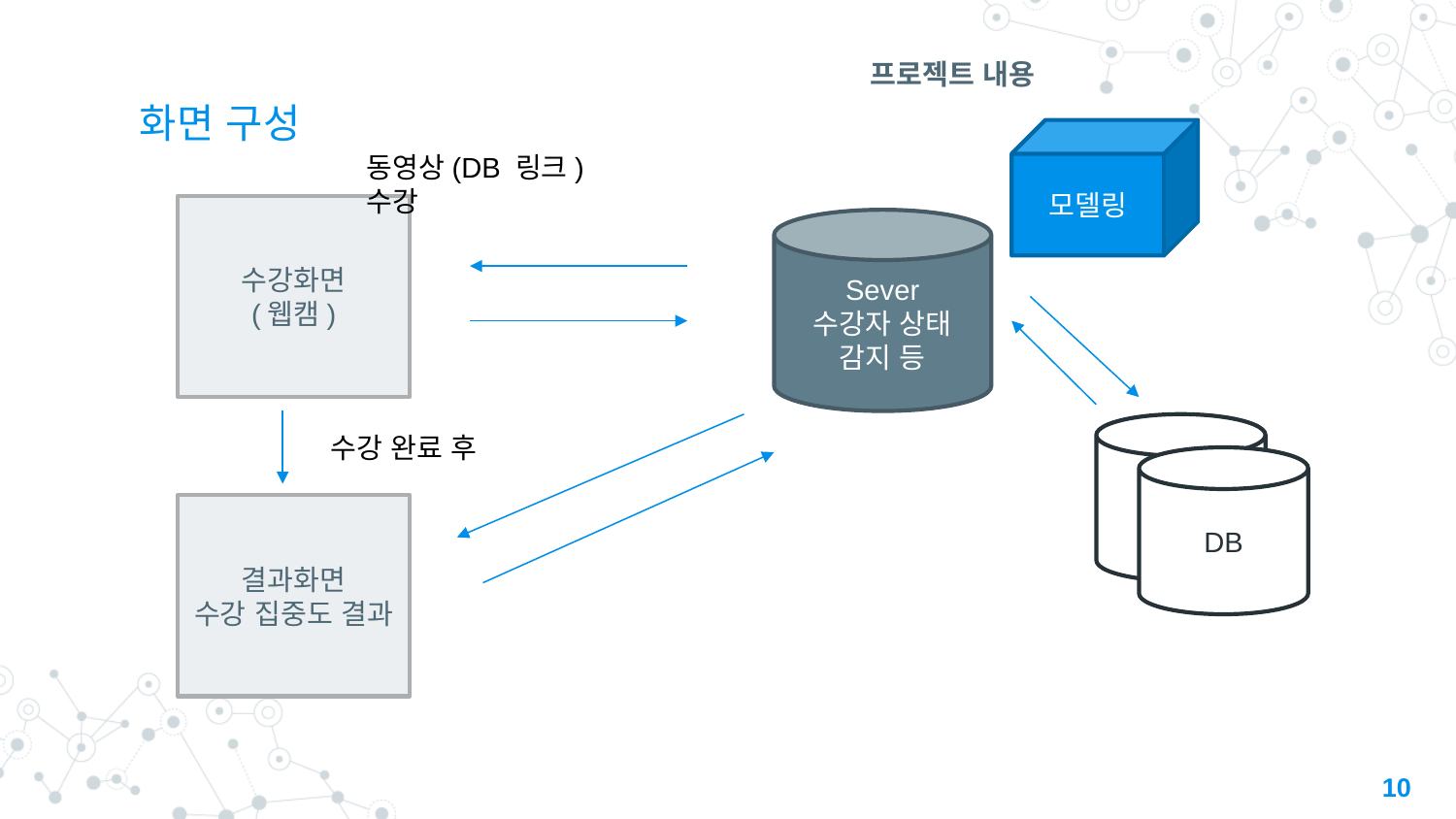

# 화면 구성
프로젝트 내용
모델링
동영상(DB 링크) 수강
수강화면
(웹캠)
Sever
수강자 상태 감지 등

수강 완료 후
DB
결과화면
수강 집중도 결과
10